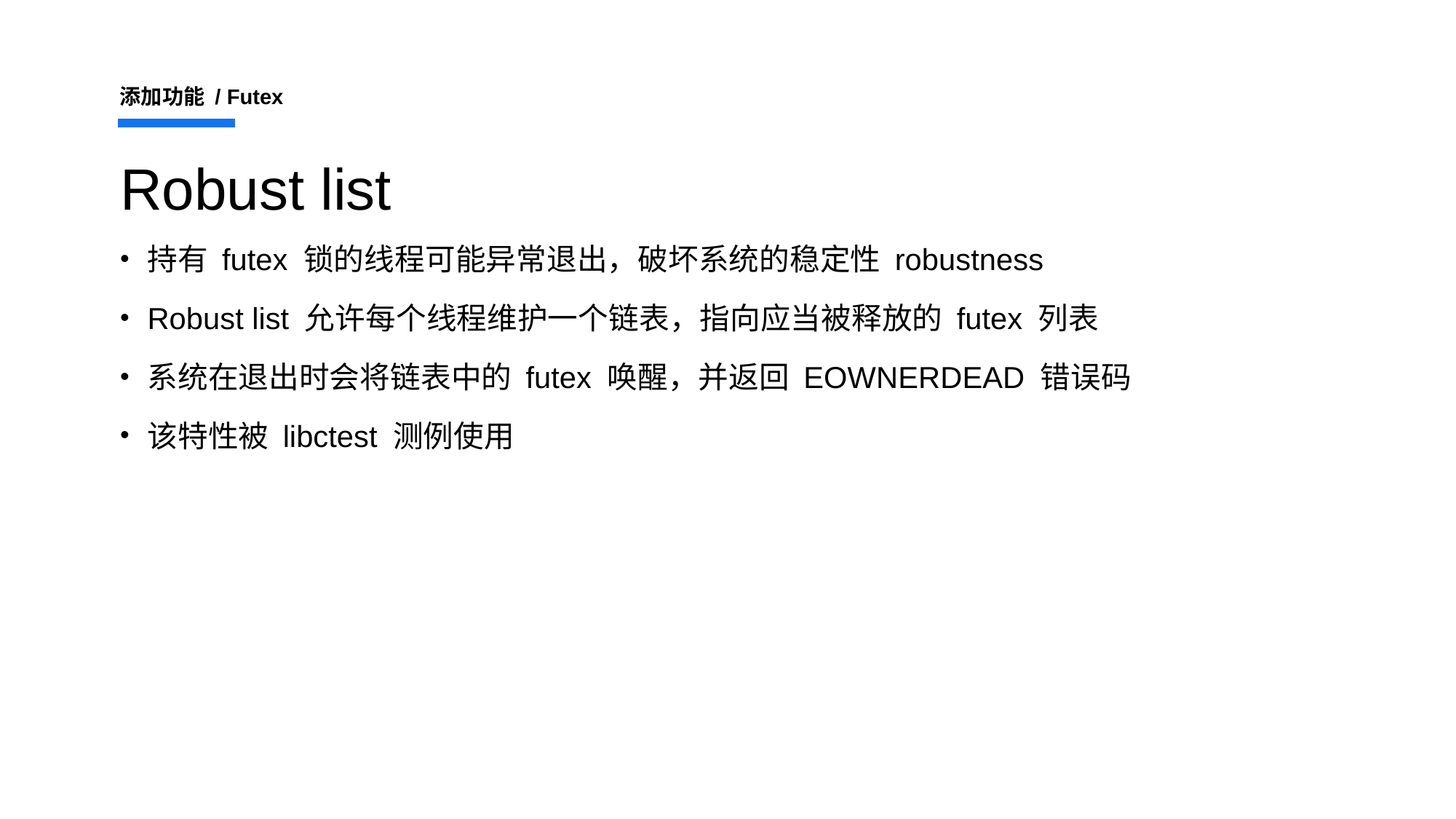

添加功能 / Futex
# Robust list
持有 futex 锁的线程可能异常退出，破坏系统的稳定性 robustness
Robust list 允许每个线程维护一个链表，指向应当被释放的 futex 列表
系统在退出时会将链表中的 futex 唤醒，并返回 EOWNERDEAD 错误码
该特性被 libctest 测例使用
16